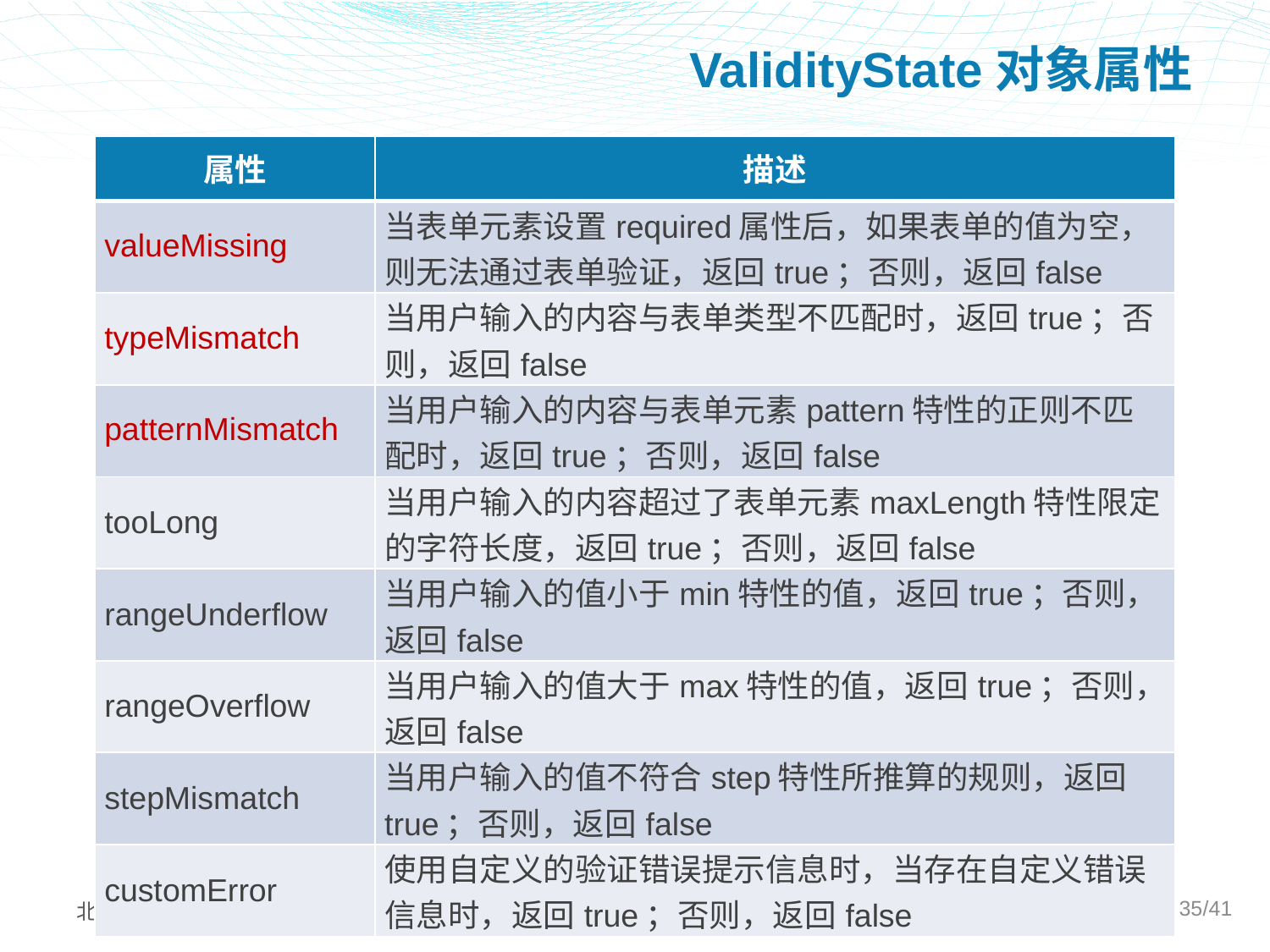

# ValidityState对象属性
| 属性 | 描述 |
| --- | --- |
| valueMissing | 当表单元素设置required属性后，如果表单的值为空，则无法通过表单验证，返回true；否则，返回false |
| typeMismatch | 当用户输入的内容与表单类型不匹配时，返回true；否则，返回false |
| patternMismatch | 当用户输入的内容与表单元素pattern特性的正则不匹配时，返回true；否则，返回false |
| tooLong | 当用户输入的内容超过了表单元素maxLength特性限定的字符长度，返回true；否则，返回false |
| rangeUnderflow | 当用户输入的值小于min特性的值，返回true；否则，返回false |
| rangeOverflow | 当用户输入的值大于max特性的值，返回true；否则，返回false |
| stepMismatch | 当用户输入的值不符合step特性所推算的规则，返回true；否则，返回false |
| customError | 使用自定义的验证错误提示信息时，当存在自定义错误信息时，返回true；否则，返回false |

35/41